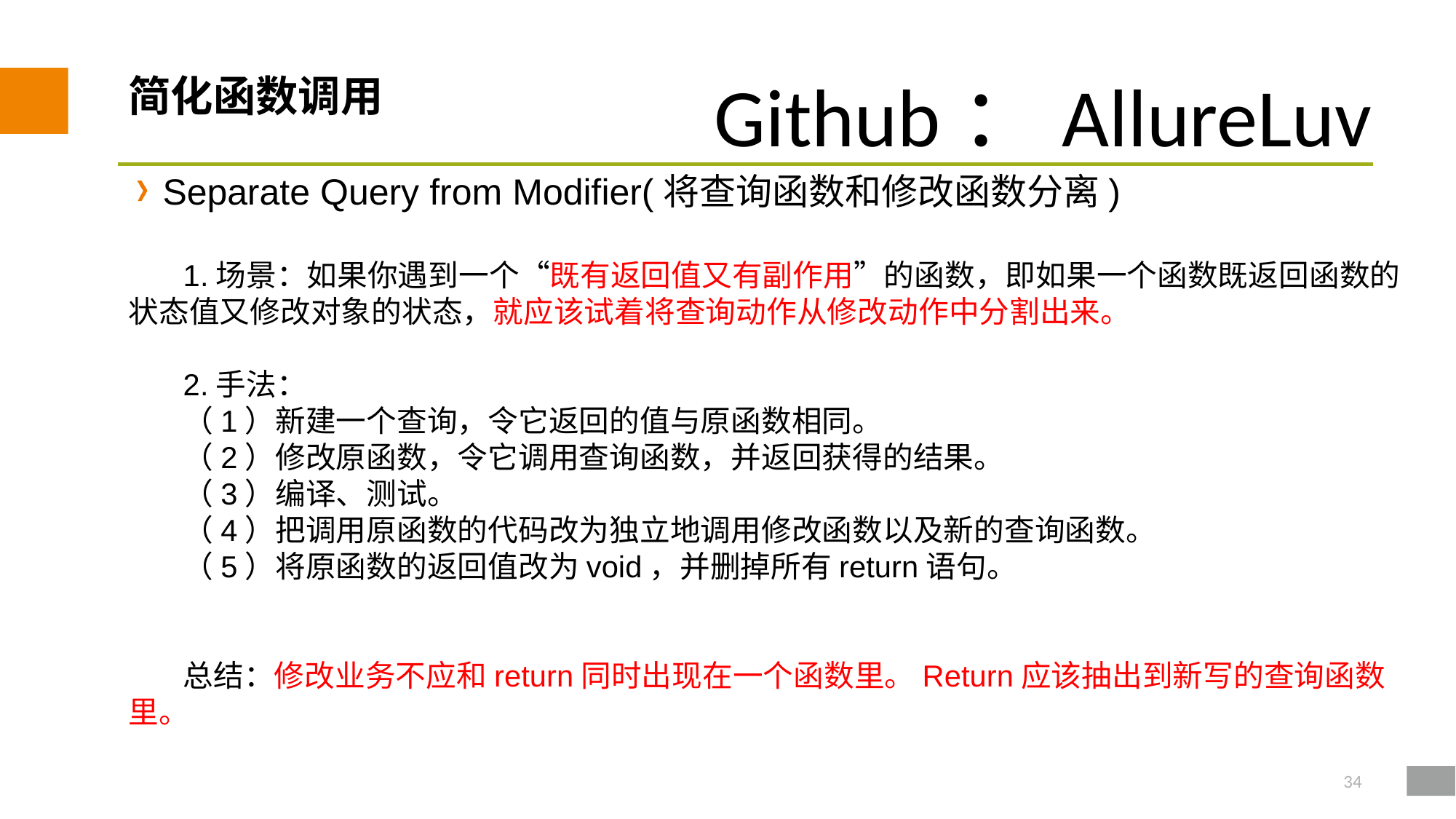

# 简化函数调用
Separate Query from Modifier(将查询函数和修改函数分离)

1.场景：如果你遇到一个“既有返回值又有副作用”的函数，即如果一个函数既返回函数的状态值又修改对象的状态，就应该试着将查询动作从修改动作中分割出来。

2.手法：
（1）新建一个查询，令它返回的值与原函数相同。
（2）修改原函数，令它调用查询函数，并返回获得的结果。
（3）编译、测试。
（4）把调用原函数的代码改为独立地调用修改函数以及新的查询函数。
（5）将原函数的返回值改为void，并删掉所有return语句。

总结：修改业务不应和return同时出现在一个函数里。Return应该抽出到新写的查询函数里。
34